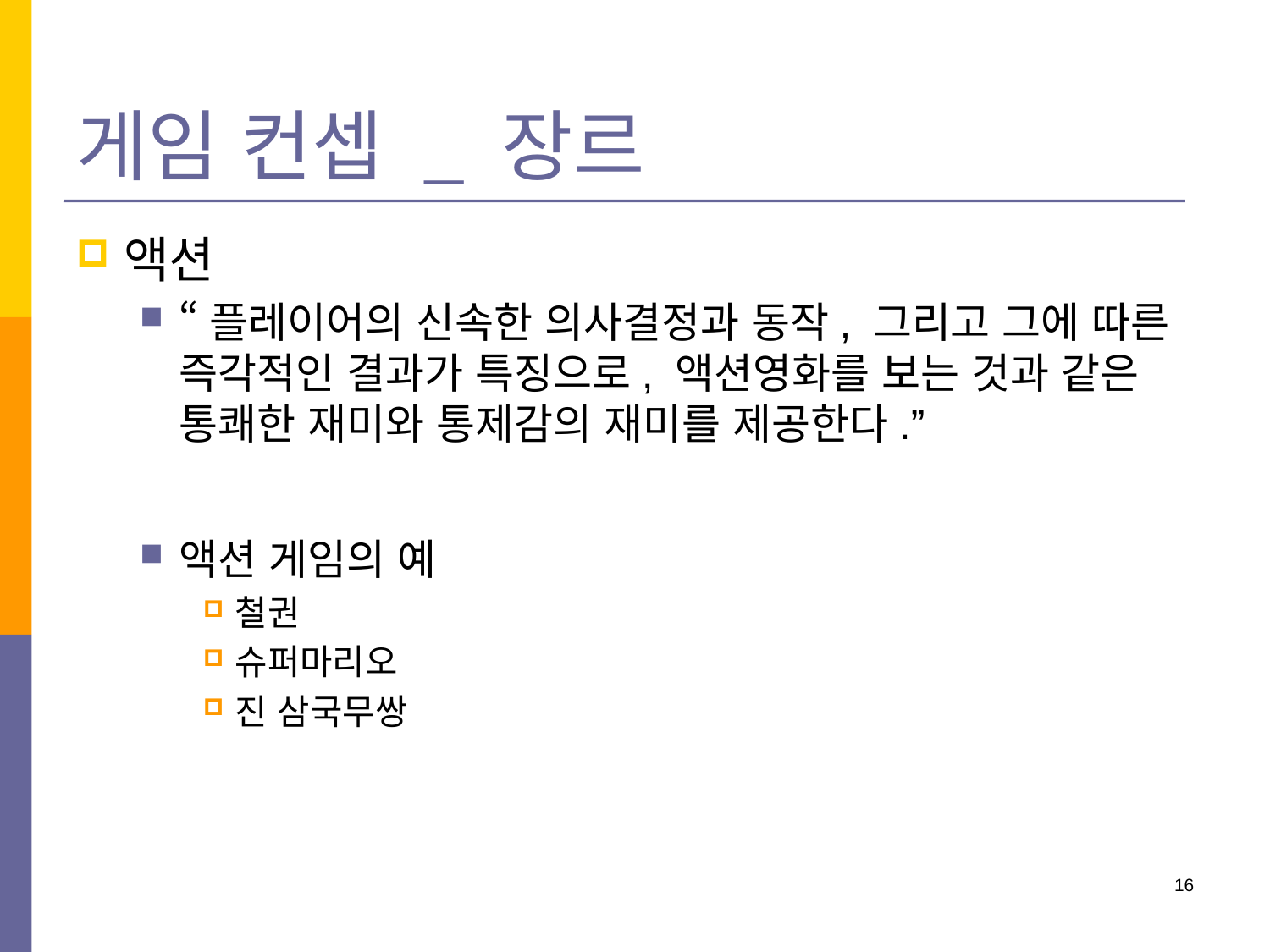

# 게임 컨셉 _ 장르
액션
“플레이어의 신속한 의사결정과 동작, 그리고 그에 따른 즉각적인 결과가 특징으로, 액션영화를 보는 것과 같은 통쾌한 재미와 통제감의 재미를 제공한다.”

액션 게임의 예
철권
슈퍼마리오
진 삼국무쌍
16